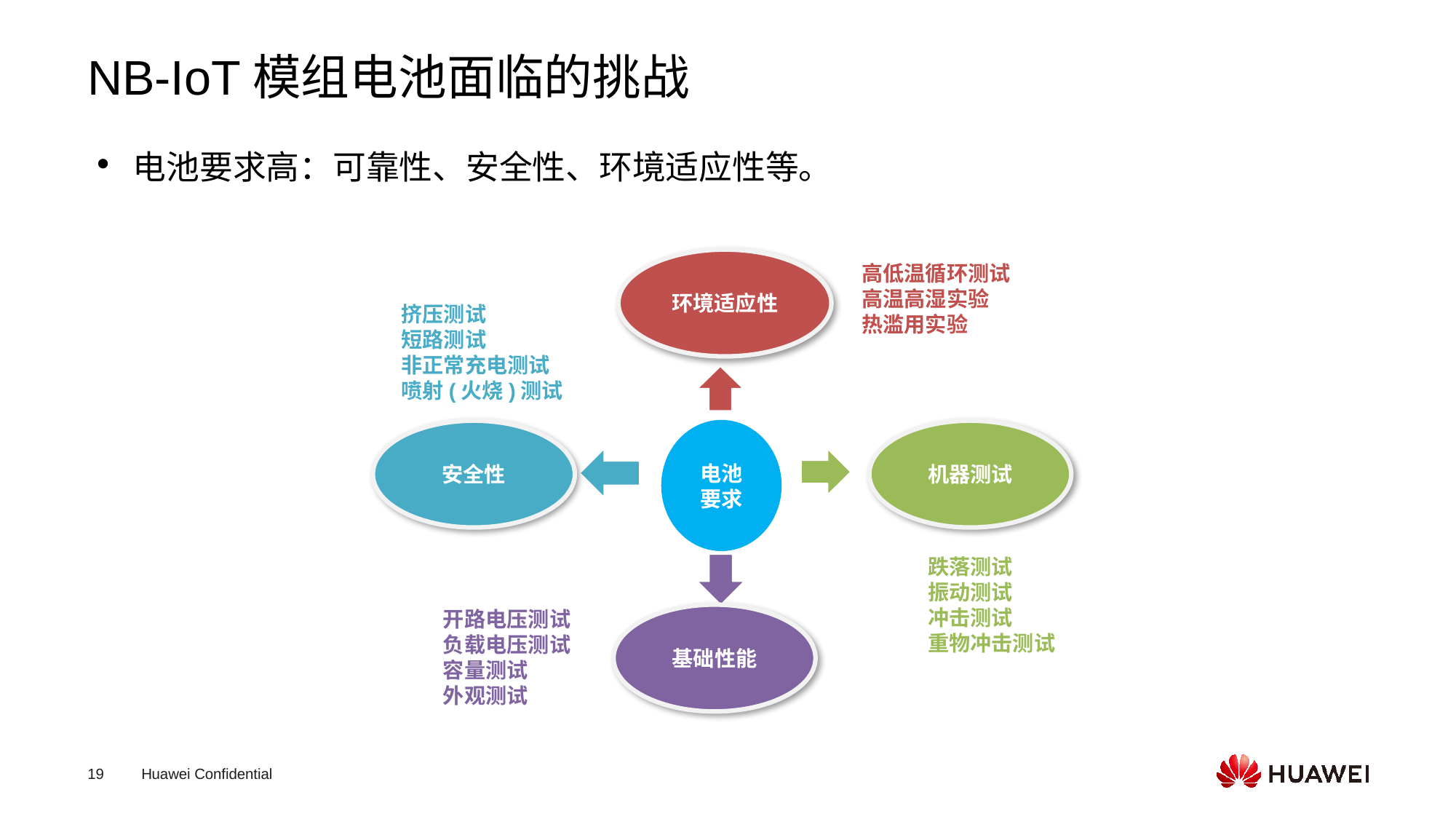

# NB-IoT模组电池面临的挑战
电池要求高：可靠性、安全性、环境适应性等。

环境适应性
高低温循环测试
高温高湿实验
热滥用实验
挤压测试
短路测试
非正常充电测试
喷射(火烧)测试
电池要求
安全性
机器测试
跌落测试
振动测试
冲击测试
重物冲击测试
开路电压测试
负载电压测试
容量测试
外观测试
基础性能